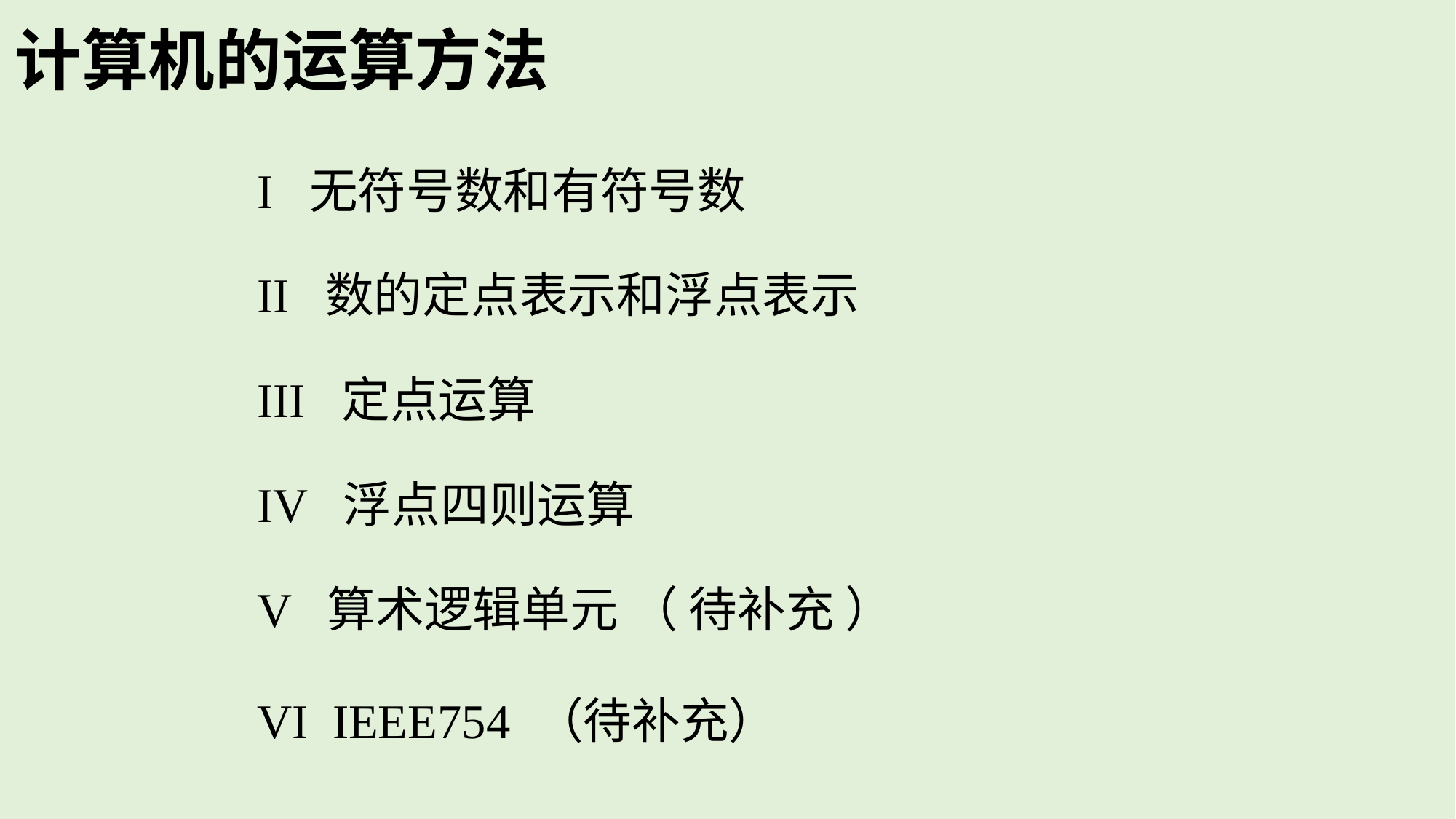

# 计算机的运算方法
I  无符号数和有符号数
II  数的定点表示和浮点表示
III  定点运算
IV  浮点四则运算
V  算术逻辑单元 （ 待补充 ）
VI  IEEE754 （待补充）